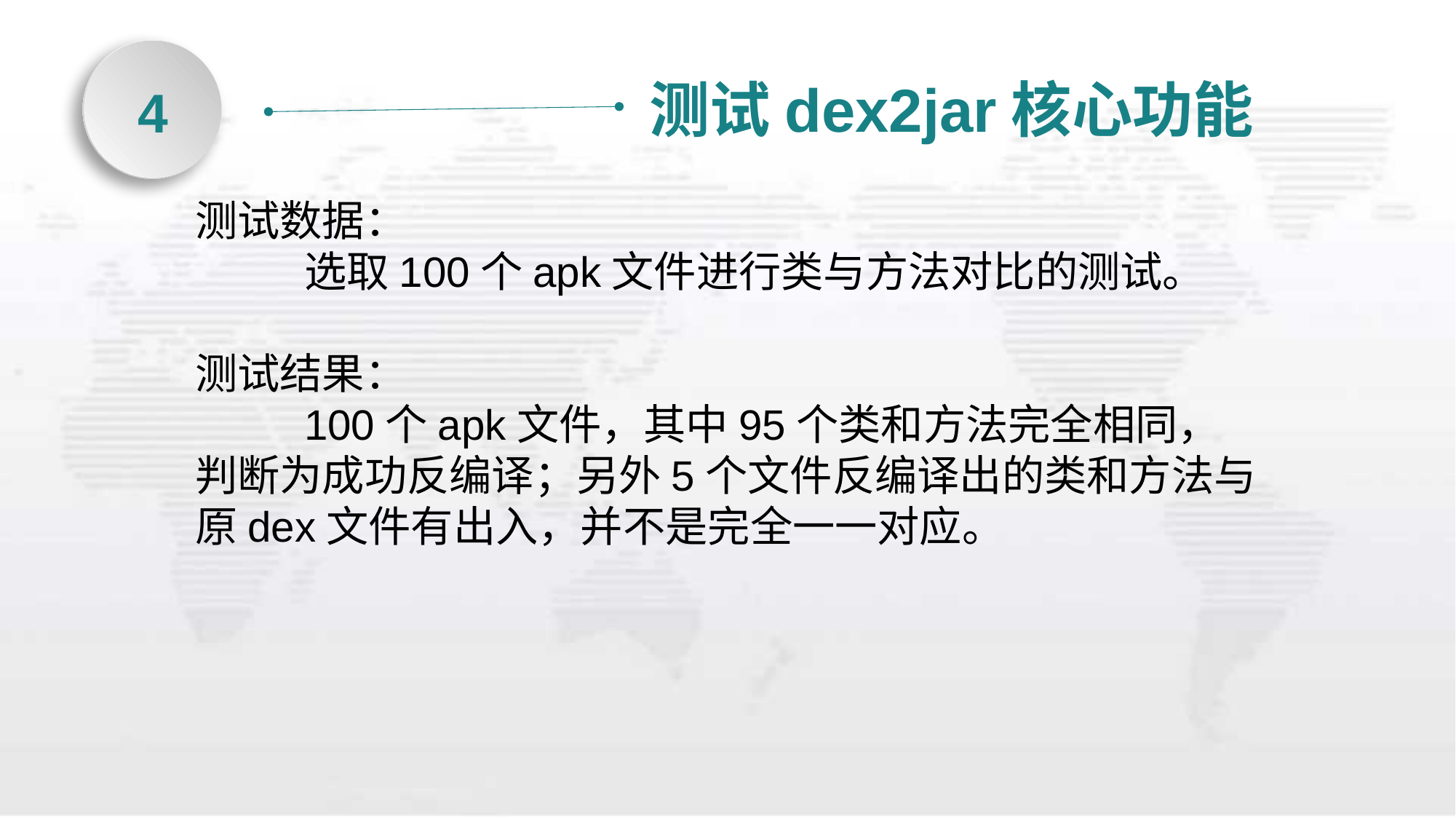

测试dex2jar核心功能
4
测试数据：
	选取100个apk文件进行类与方法对比的测试。

测试结果：
	100个apk文件，其中95个类和方法完全相同，判断为成功反编译；另外5个文件反编译出的类和方法与原dex文件有出入，并不是完全一一对应。